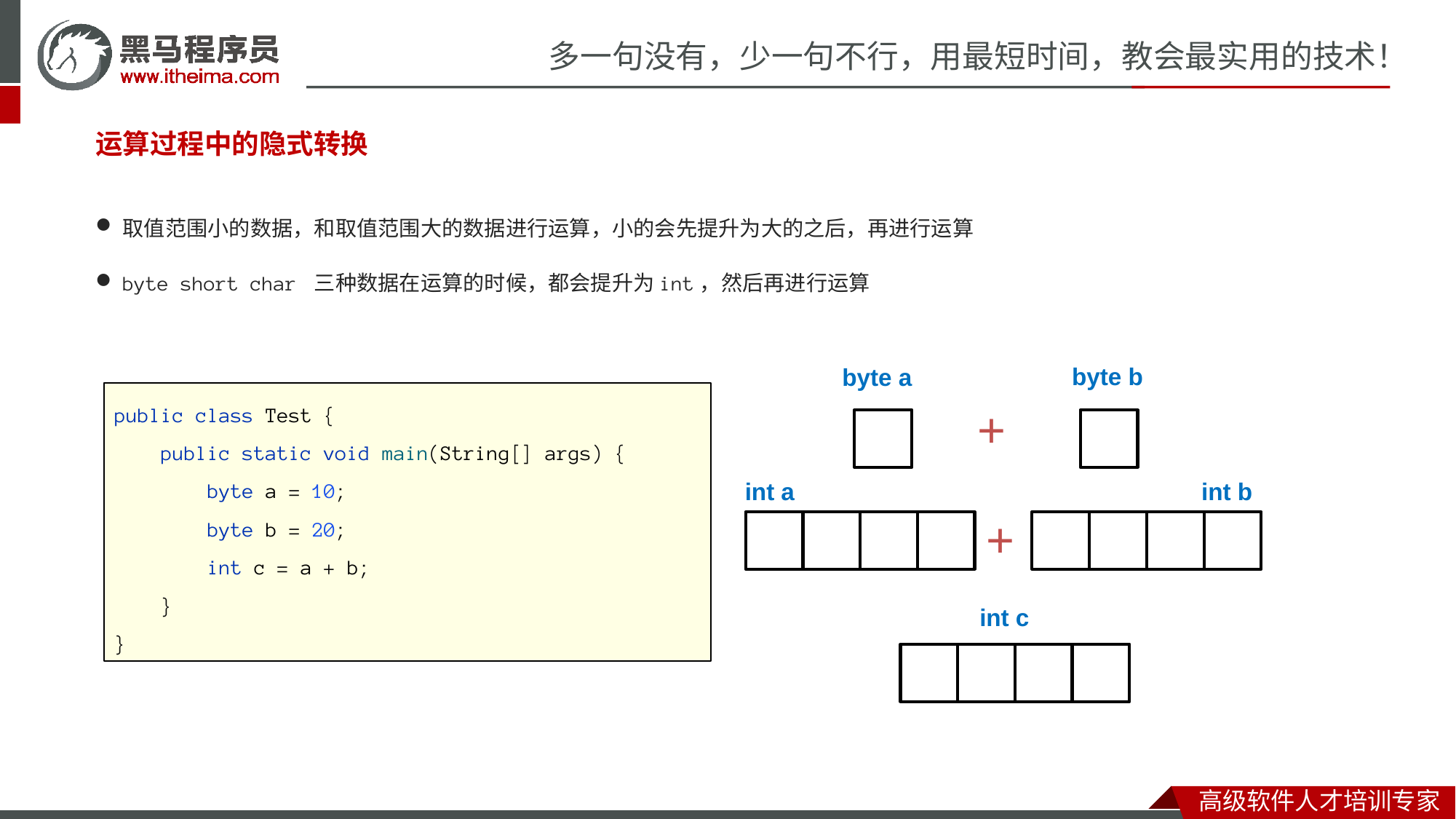

#
运算过程中的隐式转换
取值范围小的数据，和取值范围大的数据进行运算，小的会先提升为大的之后，再进行运算
byte short char 三种数据在运算的时候，都会提升为int，然后再进行运算
byte b
byte a
public class Test {
    public static void main(String[] args) {
        byte a = 10;
        byte b = 20;
        int c = a + b;
    }
}
+

int a
int b
+

int c